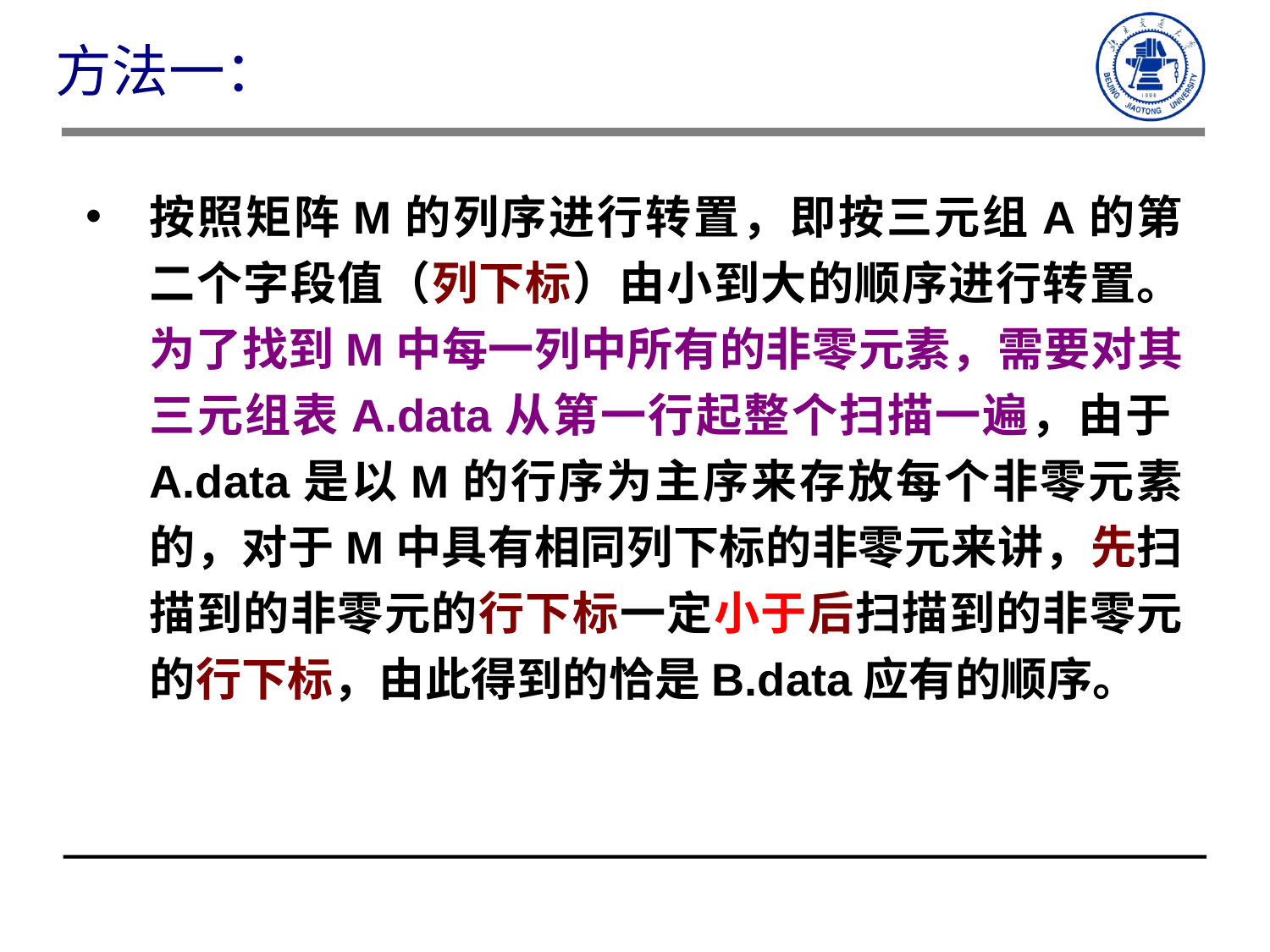

方法一：
按照矩阵M的列序进行转置，即按三元组A的第二个字段值（列下标）由小到大的顺序进行转置。为了找到M中每一列中所有的非零元素，需要对其三元组表A.data从第一行起整个扫描一遍，由于A.data是以M的行序为主序来存放每个非零元素的，对于M中具有相同列下标的非零元来讲，先扫描到的非零元的行下标一定小于后扫描到的非零元的行下标，由此得到的恰是B.data应有的顺序。